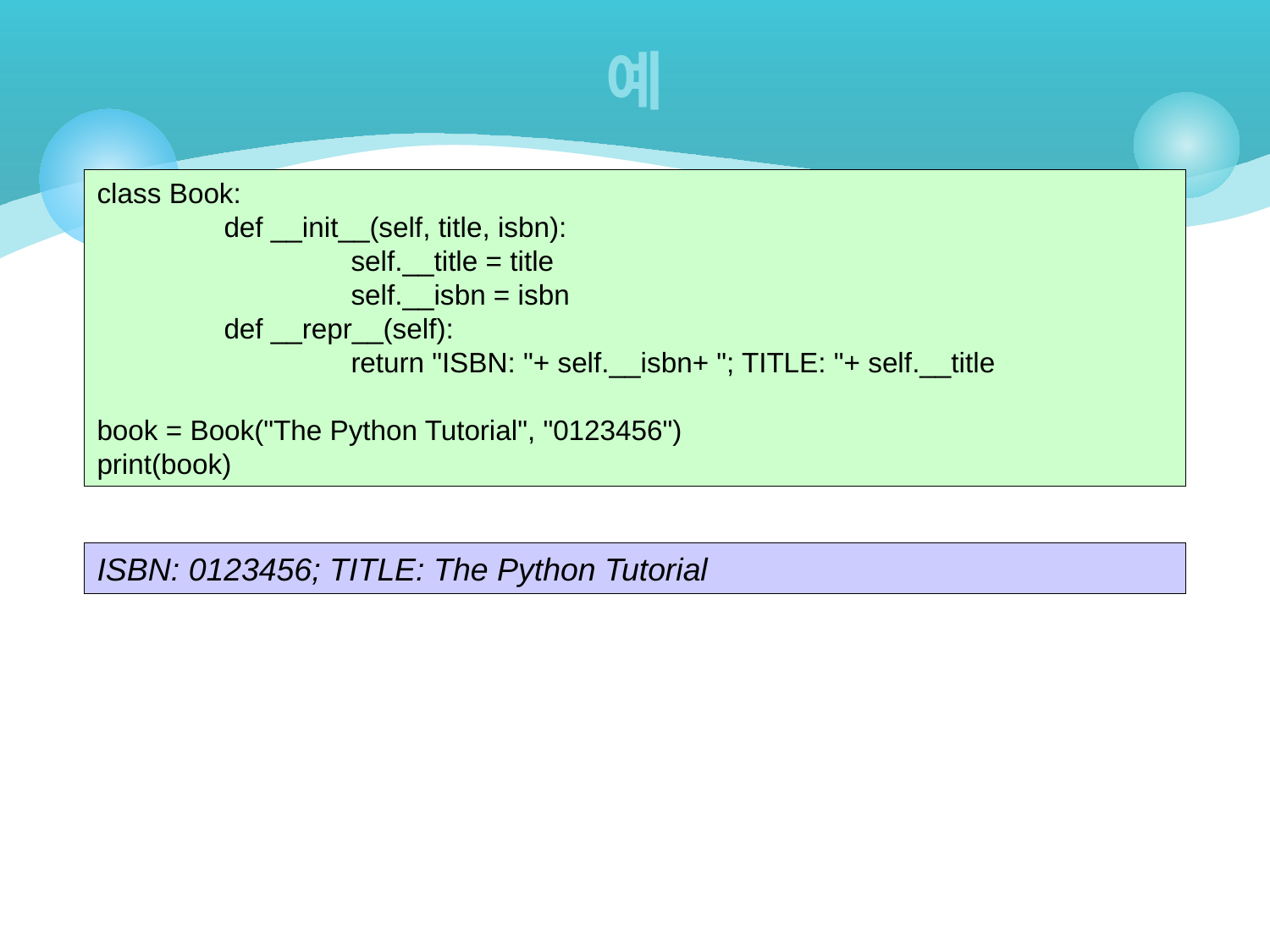

# 예
class Book:
	def __init__(self, title, isbn):
		self.__title = title
		self.__isbn = isbn
	def __repr__(self):
		return "ISBN: "+ self.__isbn+ "; TITLE: "+ self.__title

book = Book("The Python Tutorial", "0123456")
print(book)
ISBN: 0123456; TITLE: The Python Tutorial